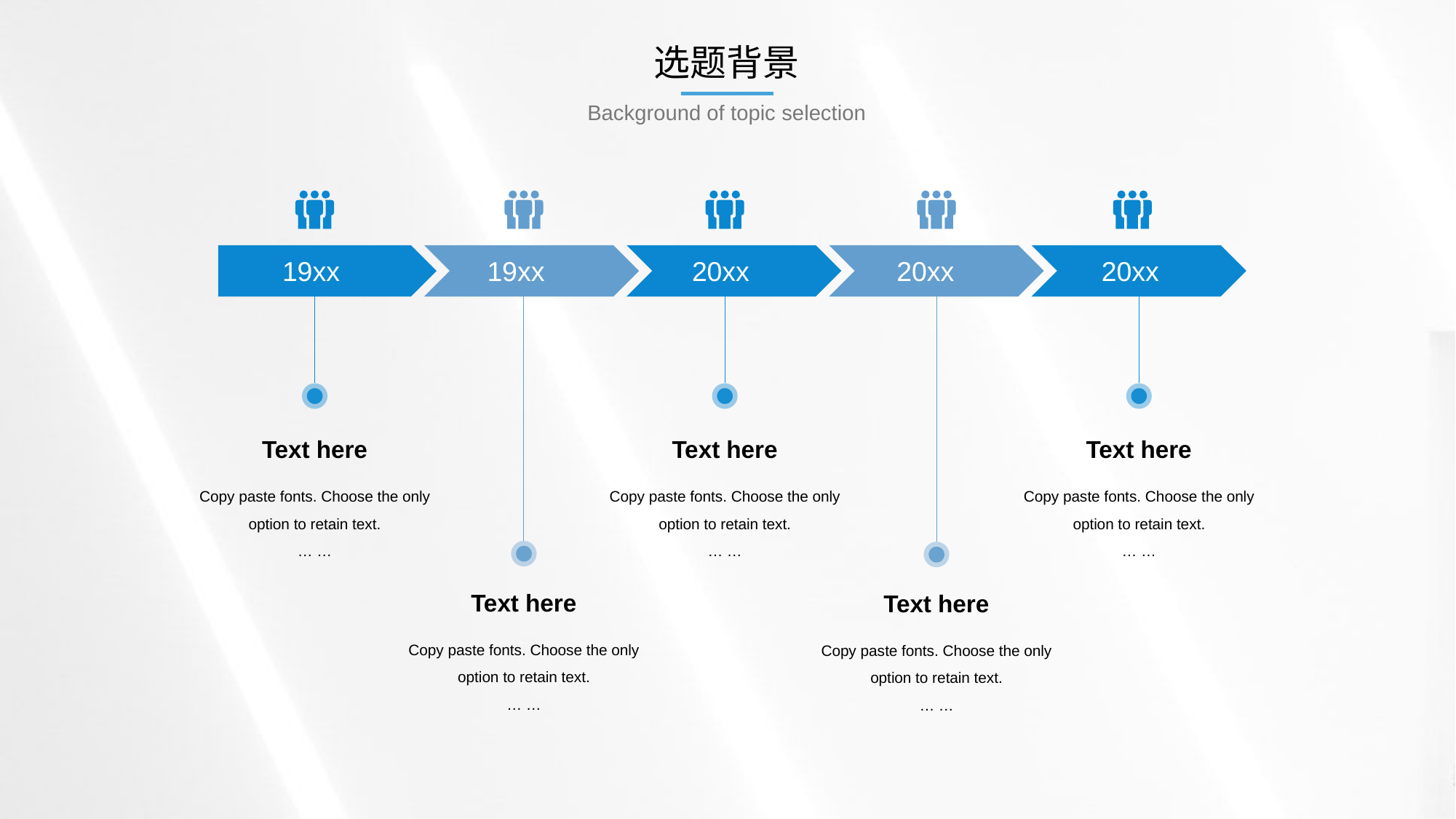

选题背景
Background of topic selection

19xx

19xx

20xx

20xx

20xx
Text here
Copy paste fonts. Choose the only option to retain text.
… …
Text here
Copy paste fonts. Choose the only option to retain text.
… …
Text here
Copy paste fonts. Choose the only option to retain text.
… …
Text here
Copy paste fonts. Choose the only option to retain text.
… …
Text here
Copy paste fonts. Choose the only option to retain text.
… …